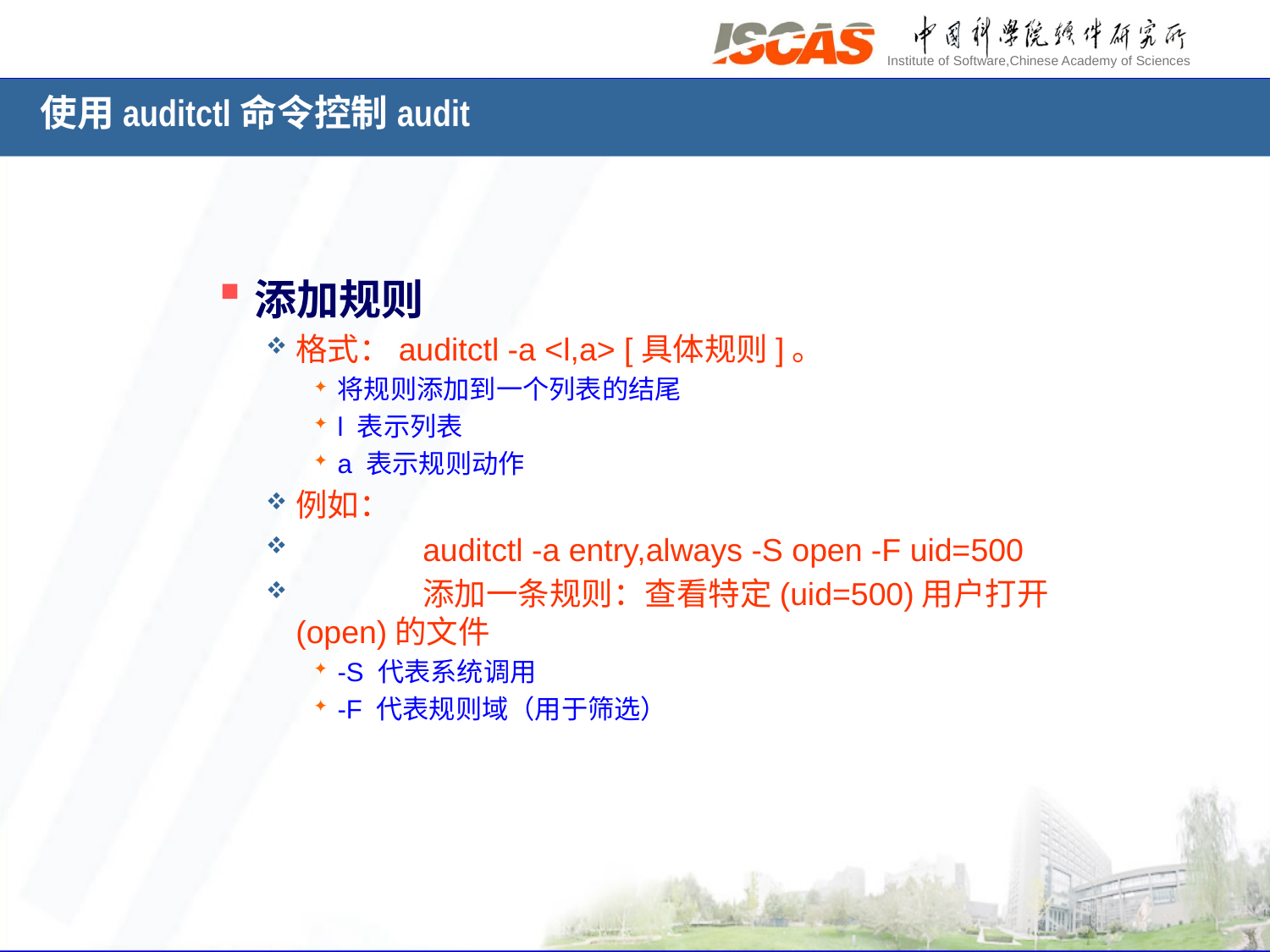

使用auditctl命令控制audit
添加规则
格式：auditctl -a <l,a> [具体规则]。
将规则添加到一个列表的结尾
l 表示列表
a 表示规则动作
例如：
	auditctl -a entry,always -S open -F uid=500
 	添加一条规则：查看特定(uid=500)用户打开(open)的文件
-S 代表系统调用
-F 代表规则域（用于筛选）